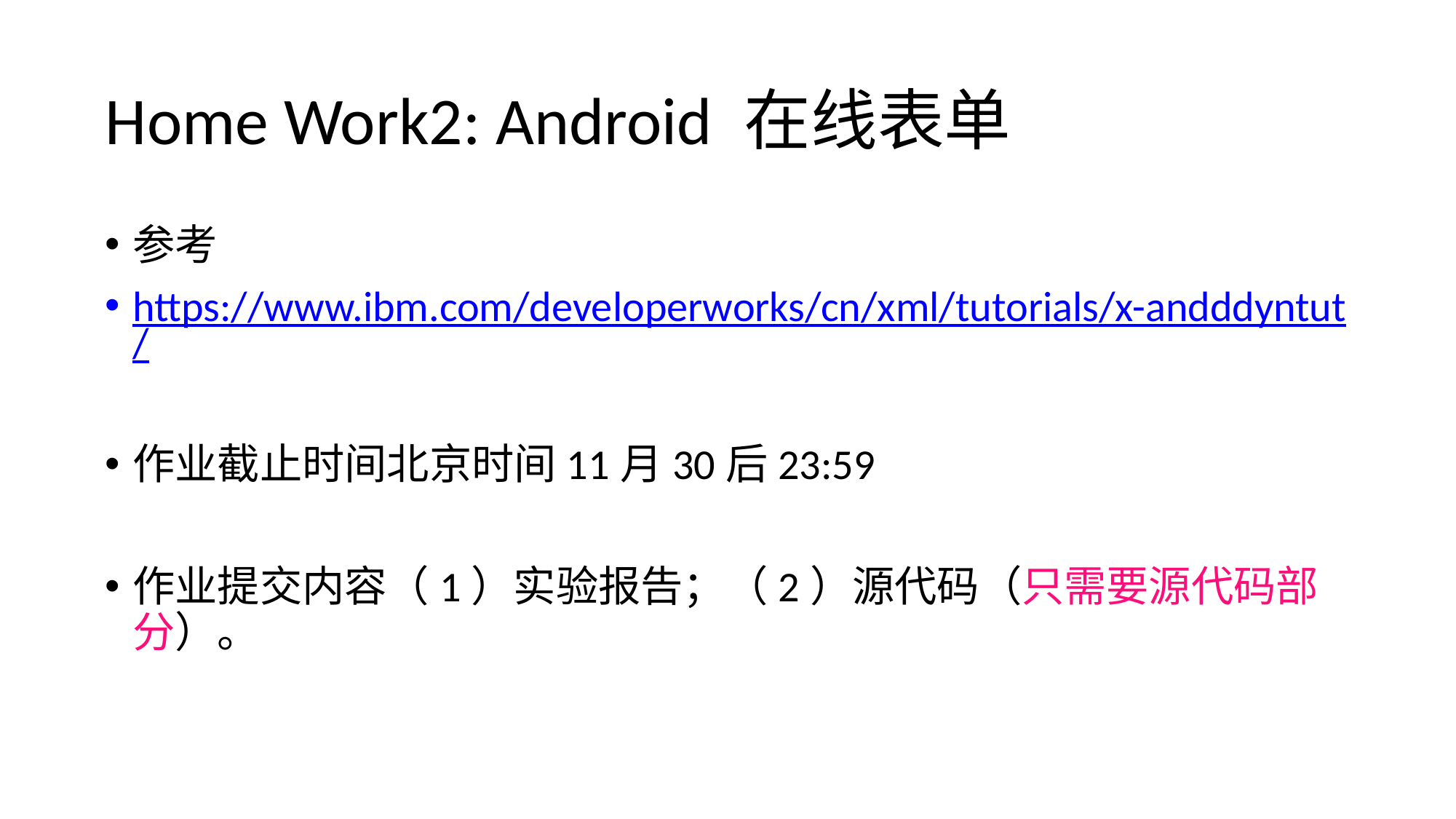

# Home Work2: Android 在线表单
参考
https://www.ibm.com/developerworks/cn/xml/tutorials/x-andddyntut/

作业截止时间北京时间11月30后23:59

作业提交内容（1）实验报告；（2）源代码（只需要源代码部分）。